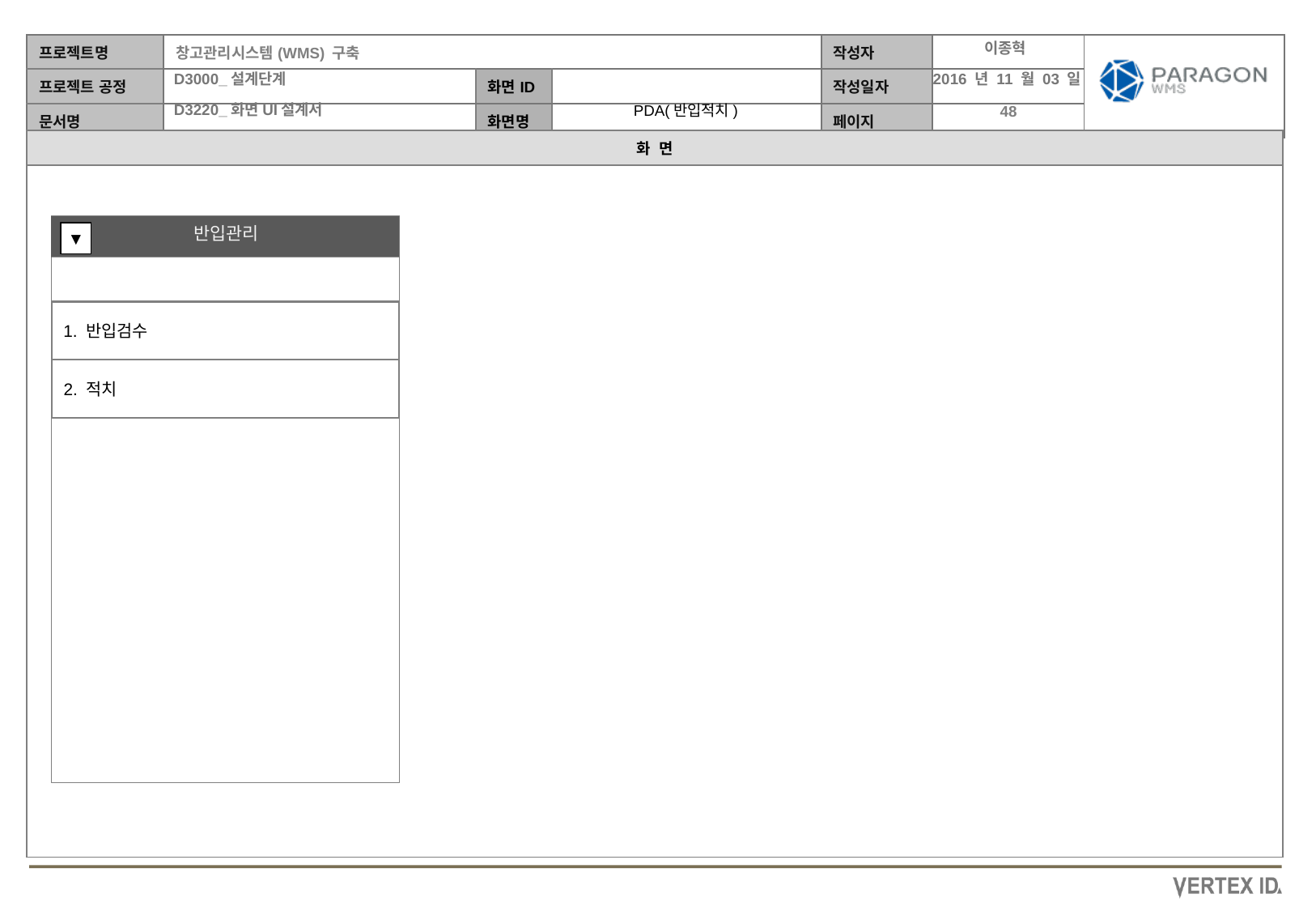

이종혁
2016 년 11 월 03 일
PDA(반입적치)

반입관리
▼
1. 반입검수
2. 적치